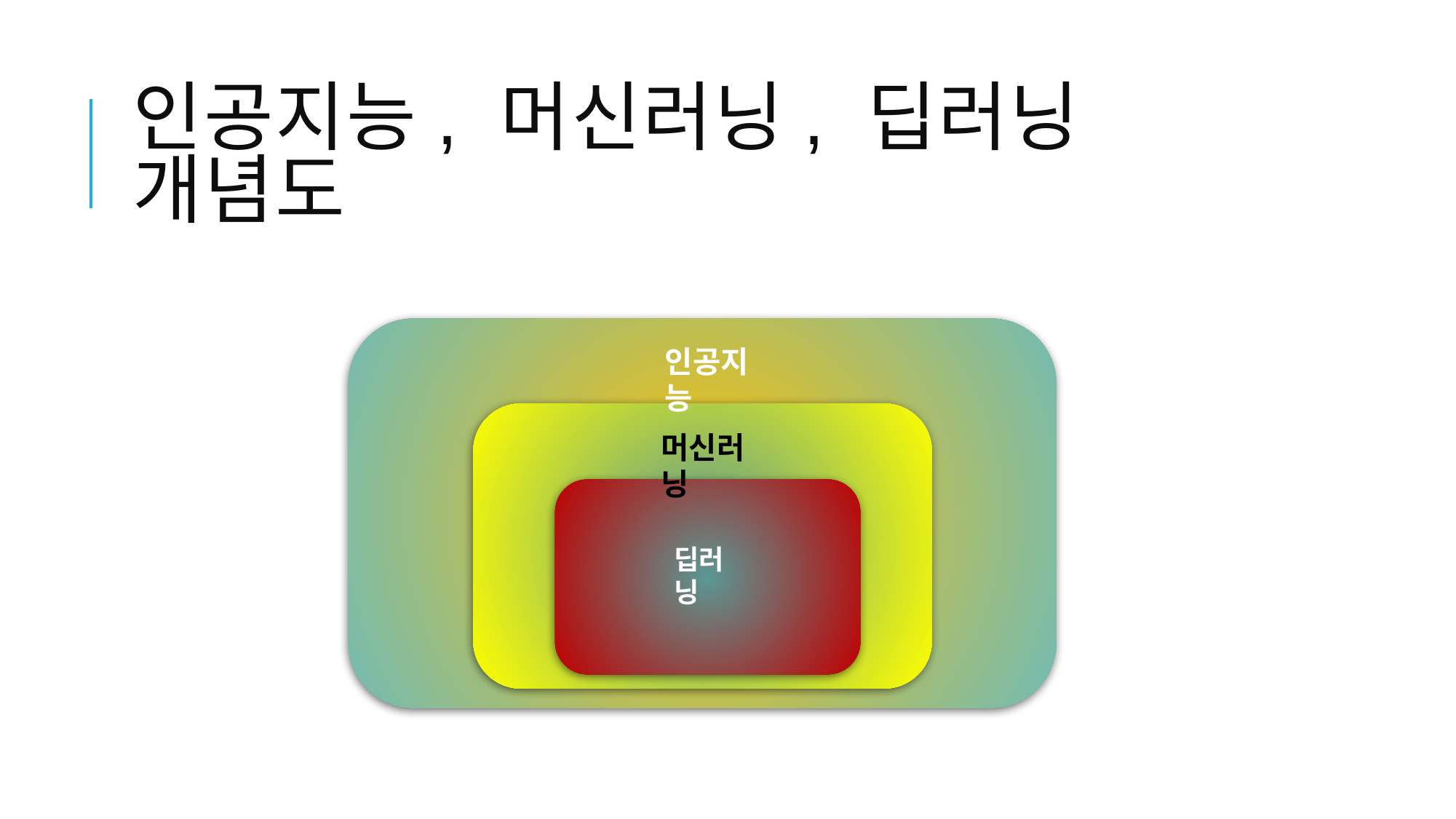

# 인공지능, 머신러닝, 딥러닝 개념도

인공지능

머신러닝

딥러닝